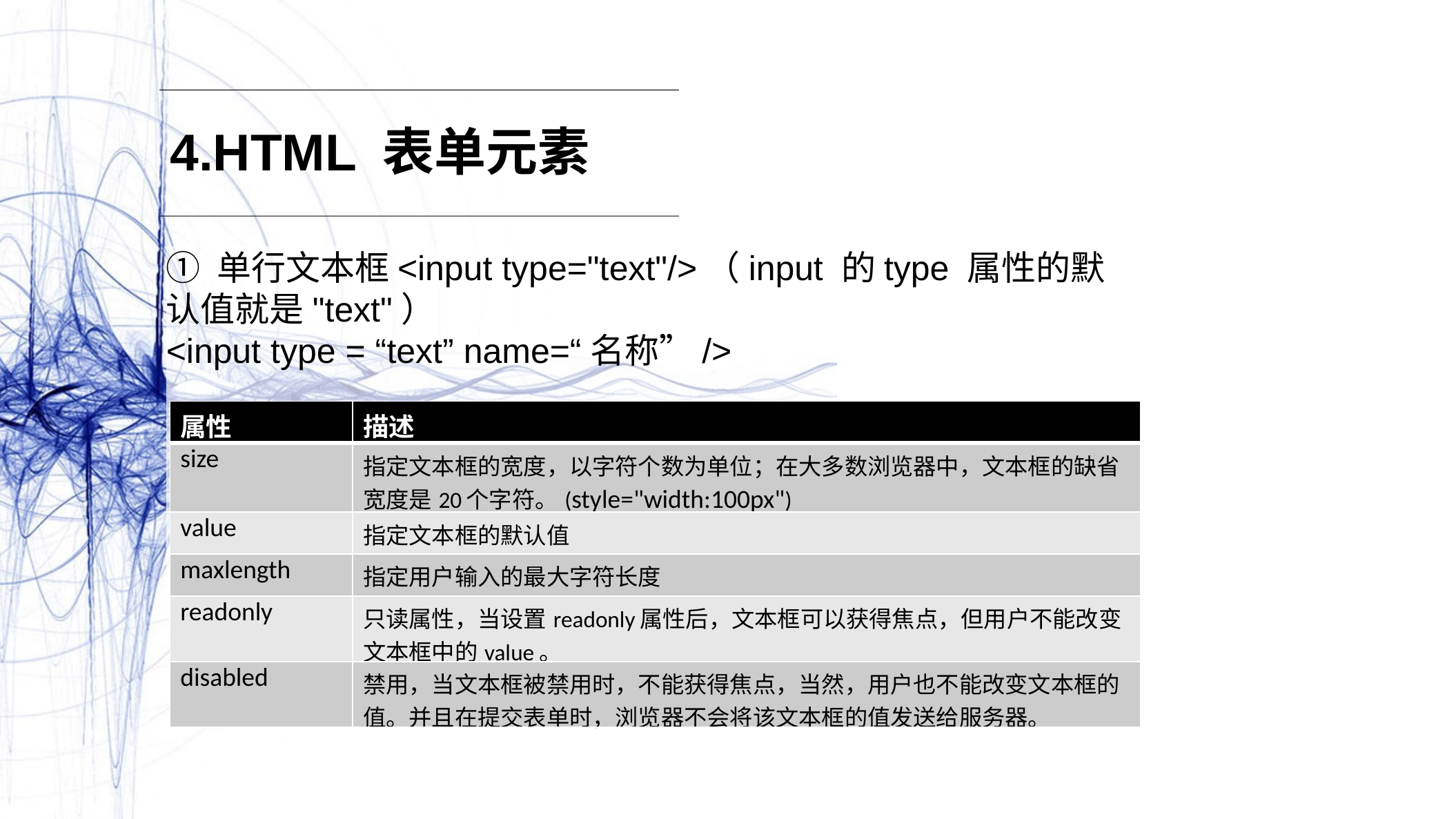

4.HTML 表单元素

① 单行文本框<input type="text"/>（input 的type 属性的默认值就是"text"）
<input type = “text” name=“名称”/>

| 属性 | 描述 |
| --- | --- |
| size | 指定文本框的宽度，以字符个数为单位；在大多数浏览器中，文本框的缺省宽度是20个字符。(style="width:100px") |
| value | 指定文本框的默认值 |
| maxlength | 指定用户输入的最大字符长度 |
| readonly | 只读属性，当设置readonly属性后，文本框可以获得焦点，但用户不能改变文本框中的value。 |
| disabled | 禁用，当文本框被禁用时，不能获得焦点，当然，用户也不能改变文本框的值。并且在提交表单时，浏览器不会将该文本框的值发送给服务器。 |